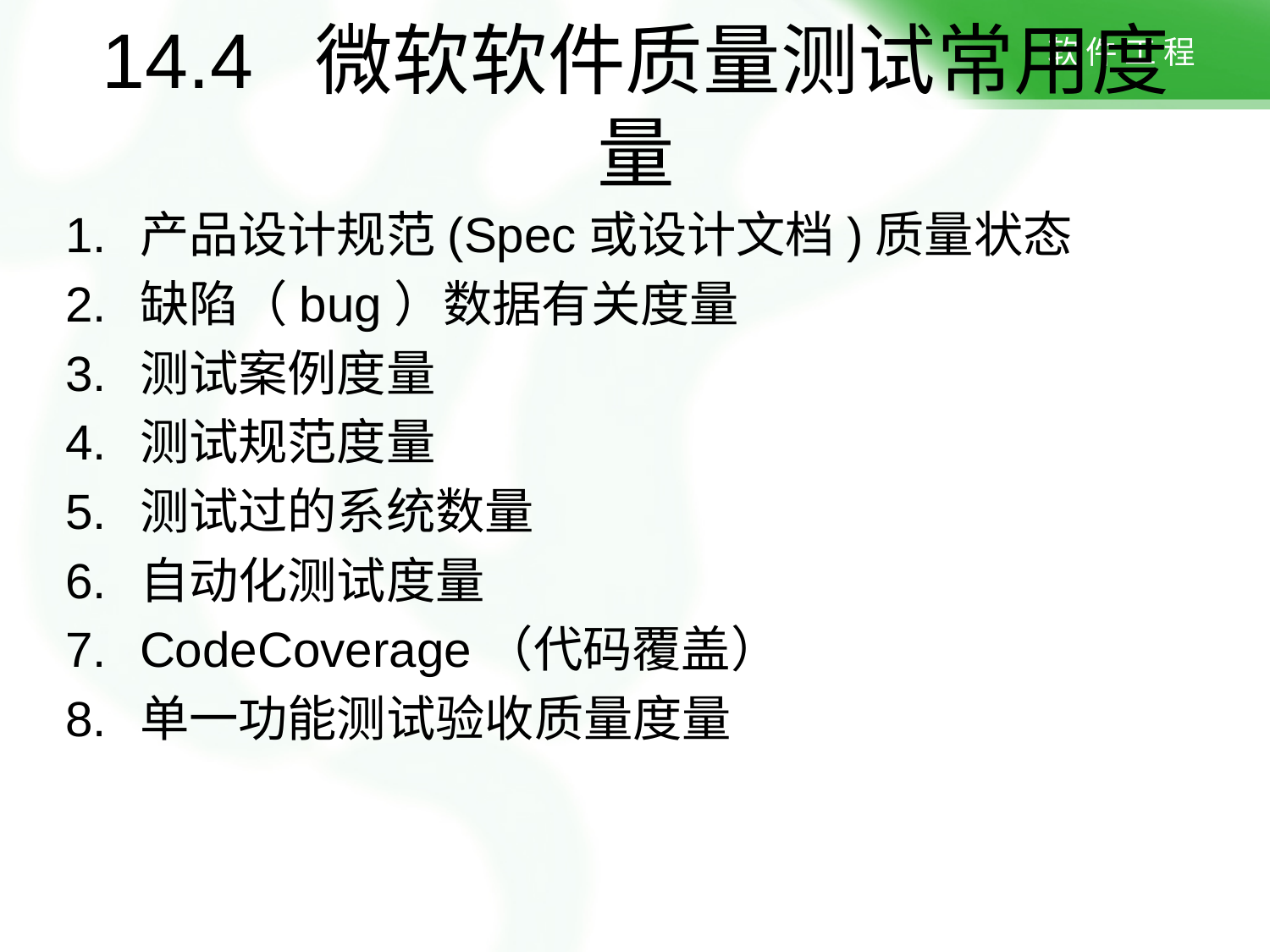

# 14.4  微软软件质量测试常用度量
产品设计规范(Spec或设计文档)质量状态
缺陷（bug）数据有关度量
测试案例度量
测试规范度量
测试过的系统数量
自动化测试度量
CodeCoverage（代码覆盖）
单一功能测试验收质量度量